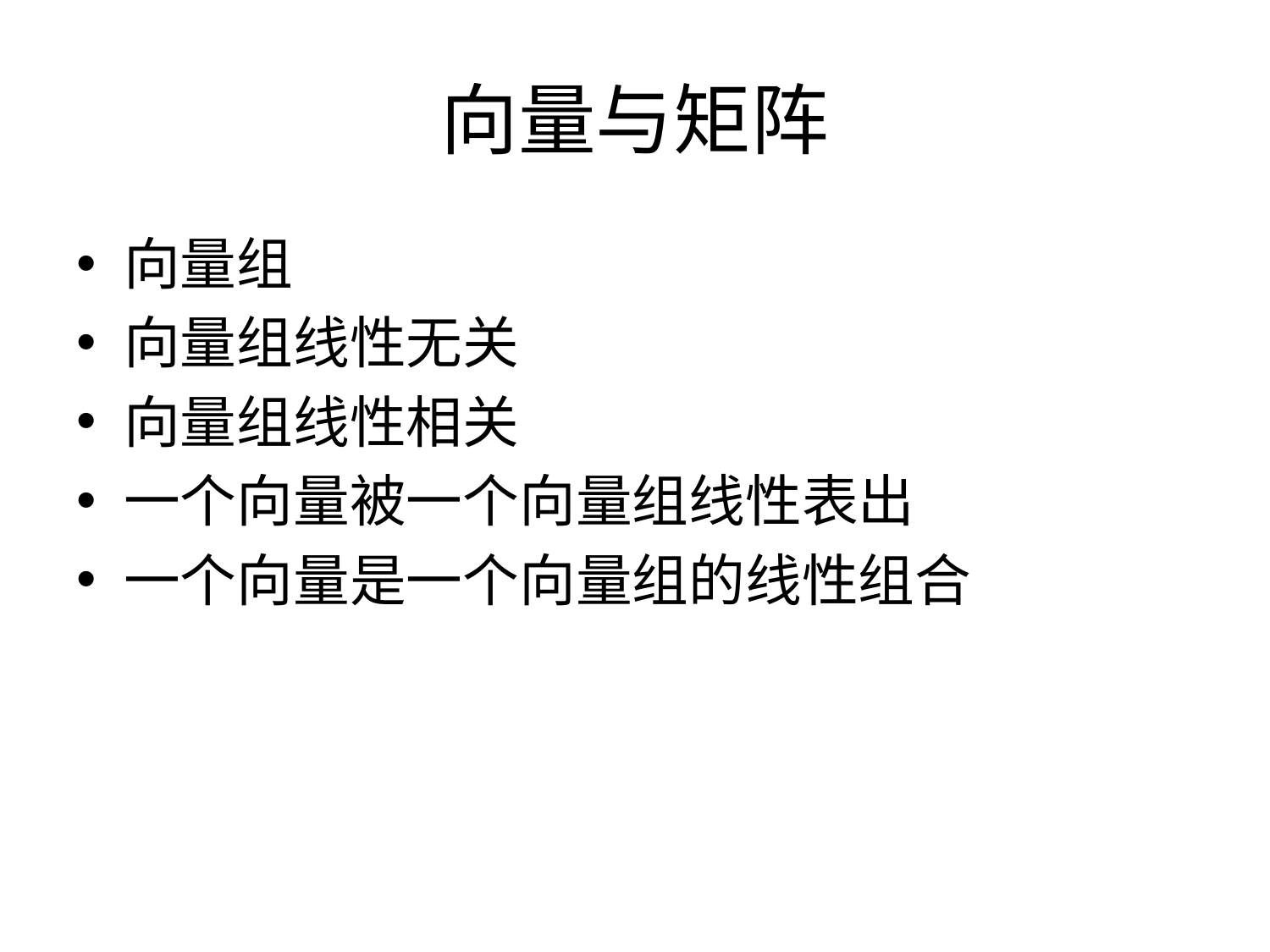

# 向量与矩阵
向量组
向量组线性无关
向量组线性相关
一个向量被一个向量组线性表出
一个向量是一个向量组的线性组合